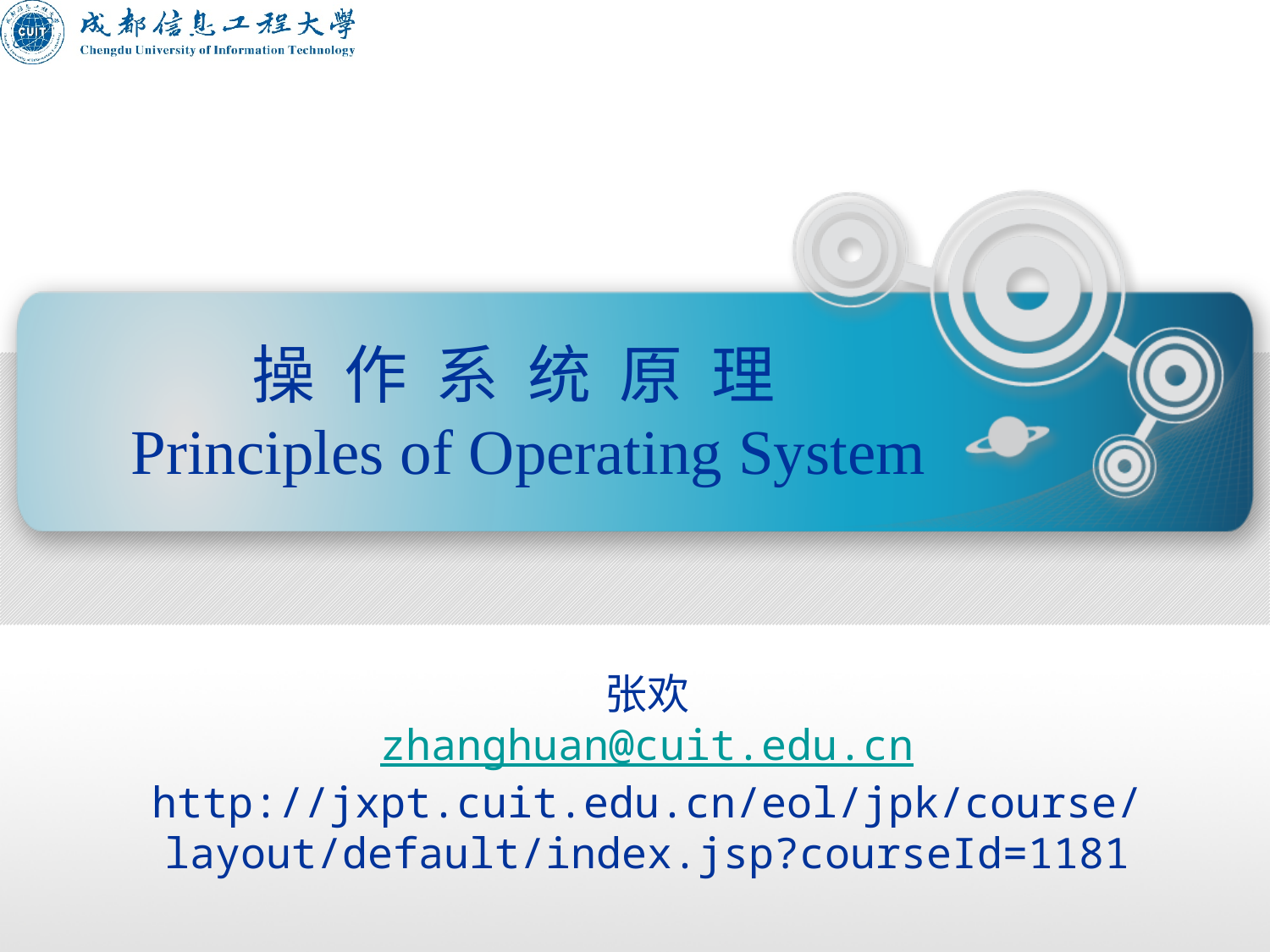

操  作  系  统  原  理
 Principles of Operating System
张欢
zhanghuan@cuit.edu.cn
http://jxpt.cuit.edu.cn/eol/jpk/course/layout/default/index.jsp?courseId=1181